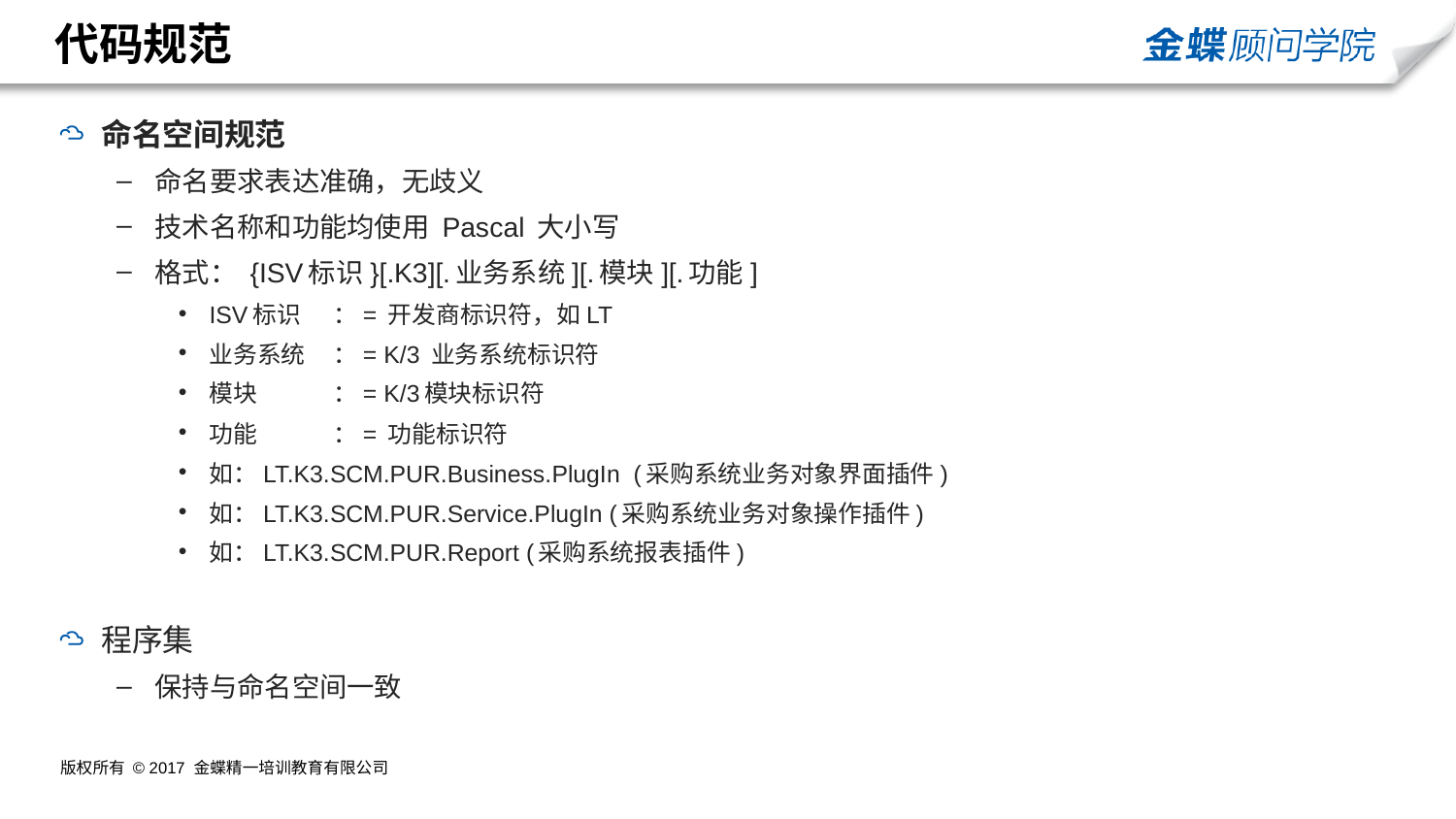

# 代码规范
命名空间规范
命名要求表达准确，无歧义
技术名称和功能均使用 Pascal 大小写
格式： {ISV标识}[.K3][.业务系统][.模块][.功能]
ISV标识 	：= 开发商标识符，如LT
业务系统 	：= K/3 业务系统标识符
模块 		：= K/3模块标识符
功能 		：= 功能标识符
如：LT.K3.SCM.PUR.Business.PlugIn  (采购系统业务对象界面插件)
如：LT.K3.SCM.PUR.Service.PlugIn (采购系统业务对象操作插件)
如：LT.K3.SCM.PUR.Report (采购系统报表插件)

程序集
保持与命名空间一致